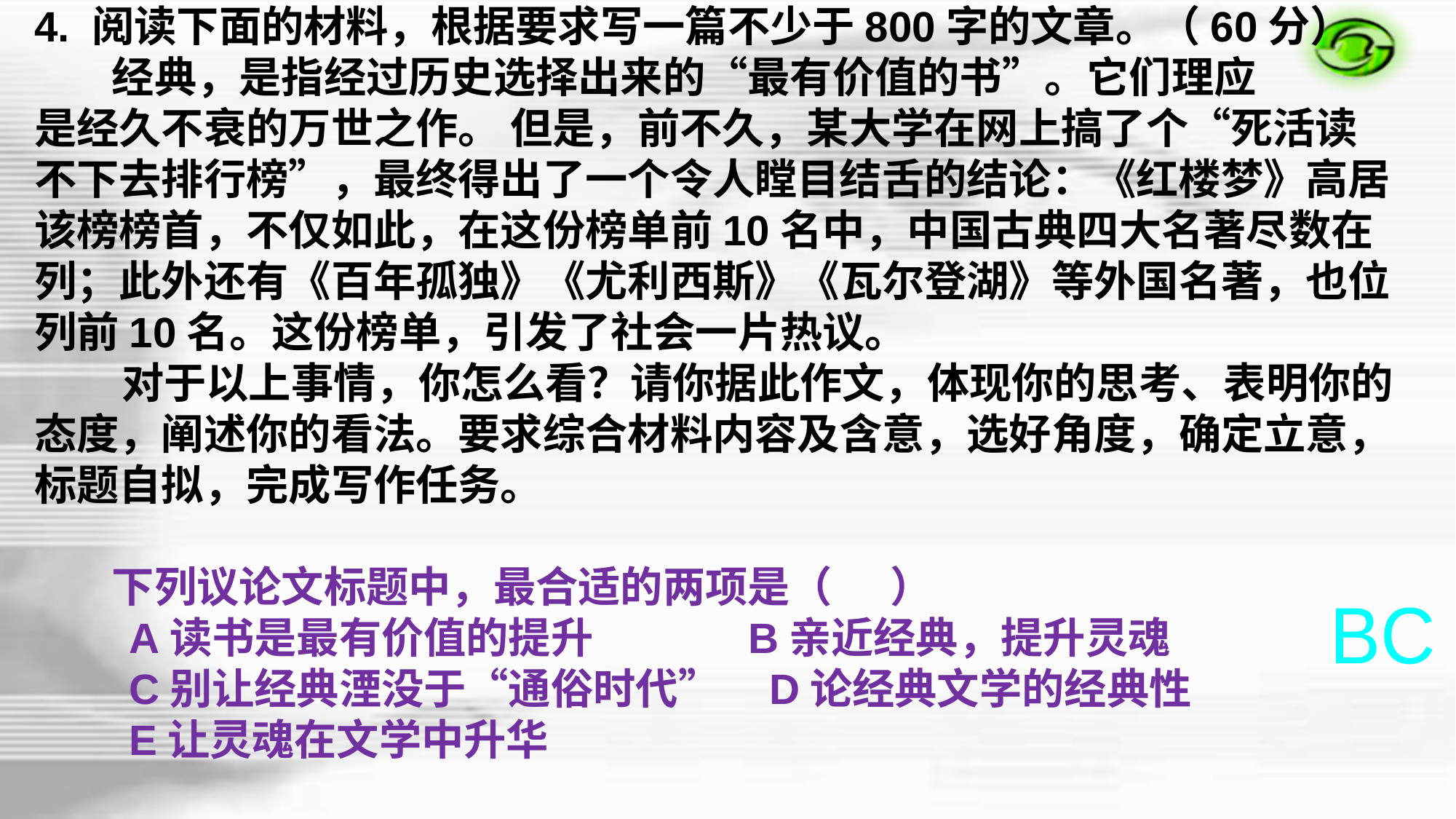

4. 阅读下面的材料，根据要求写一篇不少于800字的文章。（60分）
       经典，是指经过历史选择出来的“最有价值的书”。它们理应
是经久不衰的万世之作。 但是，前不久，某大学在网上搞了个“死活读不下去排行榜”，最终得出了一个令人瞠目结舌的结论：《红楼梦》高居该榜榜首，不仅如此，在这份榜单前10名中，中国古典四大名著尽数在列；此外还有《百年孤独》《尤利西斯》《瓦尔登湖》等外国名著，也位列前10名。这份榜单，引发了社会一片热议。
        对于以上事情，你怎么看？请你据此作文，体现你的思考、表明你的态度，阐述你的看法。要求综合材料内容及含意，选好角度，确定立意，标题自拟，完成写作任务。

       下列议论文标题中，最合适的两项是（      ）
        A读书是最有价值的提升               B亲近经典，提升灵魂
        C别让经典湮没于“通俗时代”    D论经典文学的经典性
        E让灵魂在文学中升华
BC